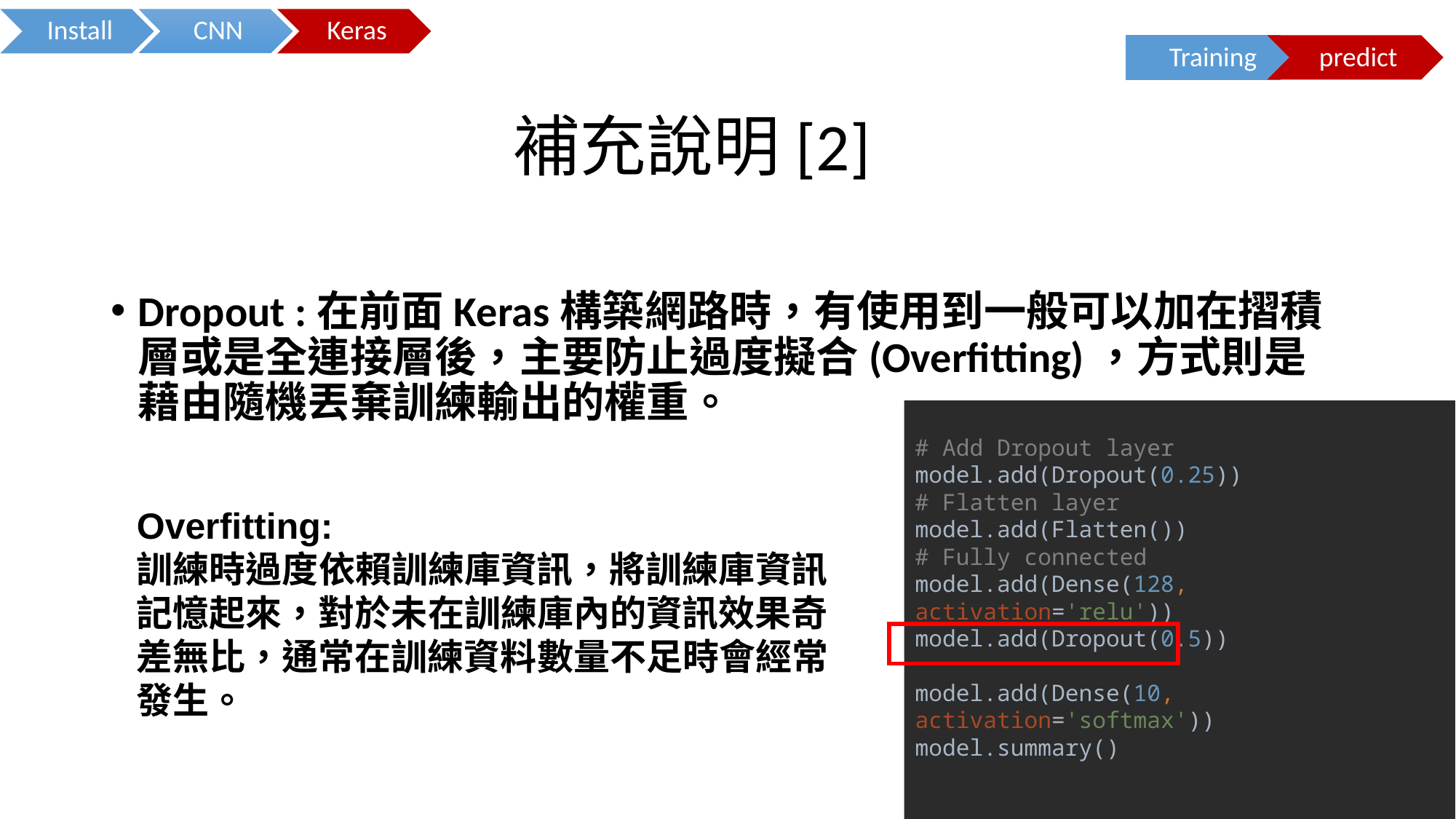

Install
CNN
Keras
Training
predict
補充說明[2]

Dropout :在前面Keras構築網路時，有使用到一般可以加在摺積層或是全連接層後，主要防止過度擬合(Overfitting)，方式則是藉由隨機丟棄訓練輸出的權重。
# Add Dropout layer
model.add(Dropout(0.25))
# Flatten layer
model.add(Flatten())
# Fully connected
model.add(Dense(128, activation='relu'))
model.add(Dropout(0.5))
model.add(Dense(10, activation='softmax'))
model.summary()

Overfitting:
訓練時過度依賴訓練庫資訊，將訓練庫資訊記憶起來，對於未在訓練庫內的資訊效果奇差無比，通常在訓練資料數量不足時會經常發生。